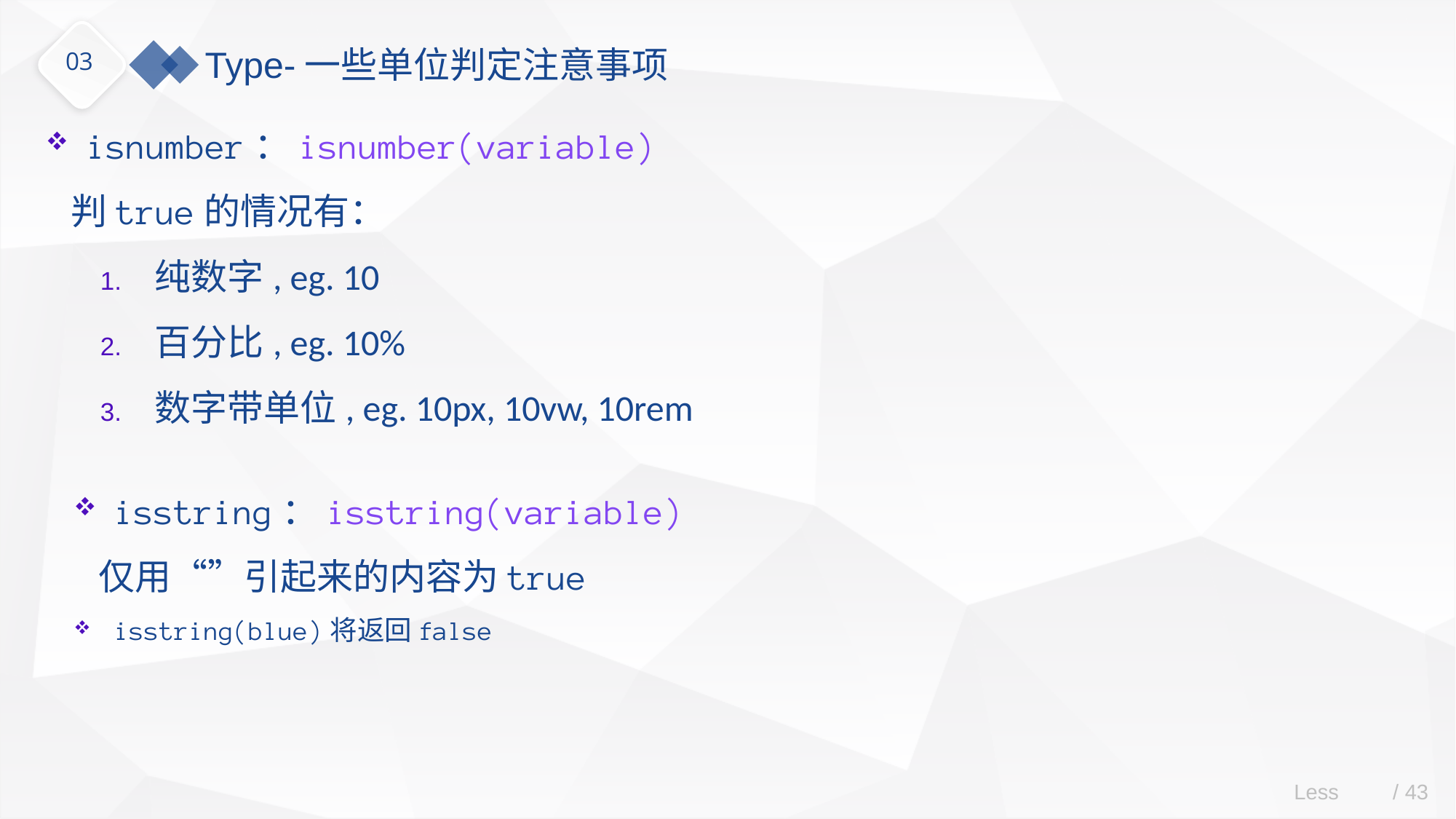

Type-一些单位判定注意事项
03

isnumber：isnumber(variable)
  判true的情况有：
纯数字, eg. 10
百分比, eg. 10%
数字带单位, eg. 10px, 10vw, 10rem
isstring：isstring(variable)
  仅用“”引起来的内容为true
isstring(blue)将返回false
45